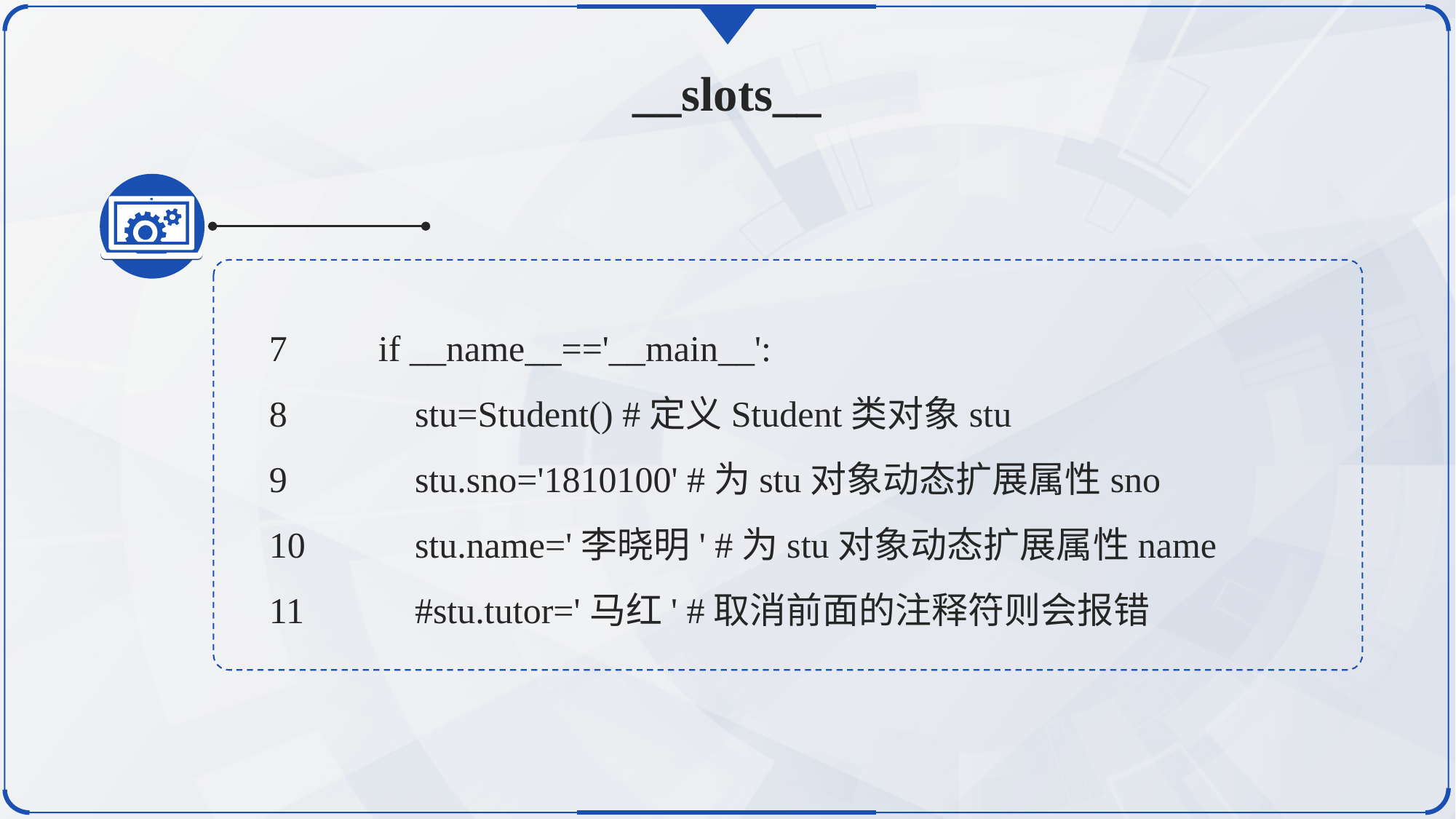

__slots__

7	if __name__=='__main__':
8	    stu=Student() #定义Student类对象stu
9	    stu.sno='1810100' #为stu对象动态扩展属性sno
10	    stu.name='李晓明' #为stu对象动态扩展属性name
11	    #stu.tutor='马红' #取消前面的注释符则会报错